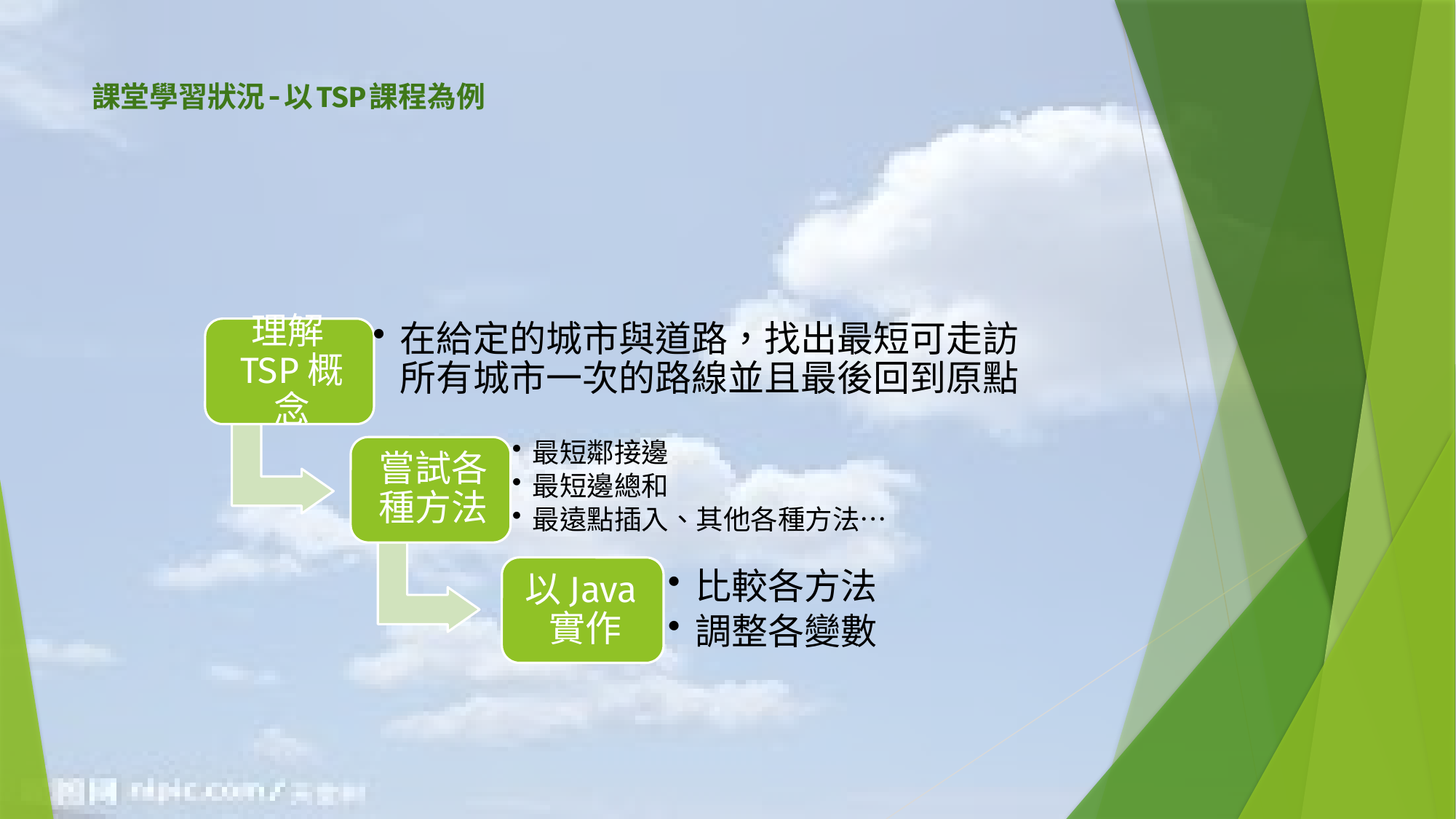

# 課堂學習狀況-以TSP課程為例
理解TSP概念
在給定的城市與道路，找出最短可走訪所有城市一次的路線並且最後回到原點
嘗試各種方法
最短鄰接邊
最短邊總和
最遠點插入、其他各種方法…
以Java實作
比較各方法
調整各變數